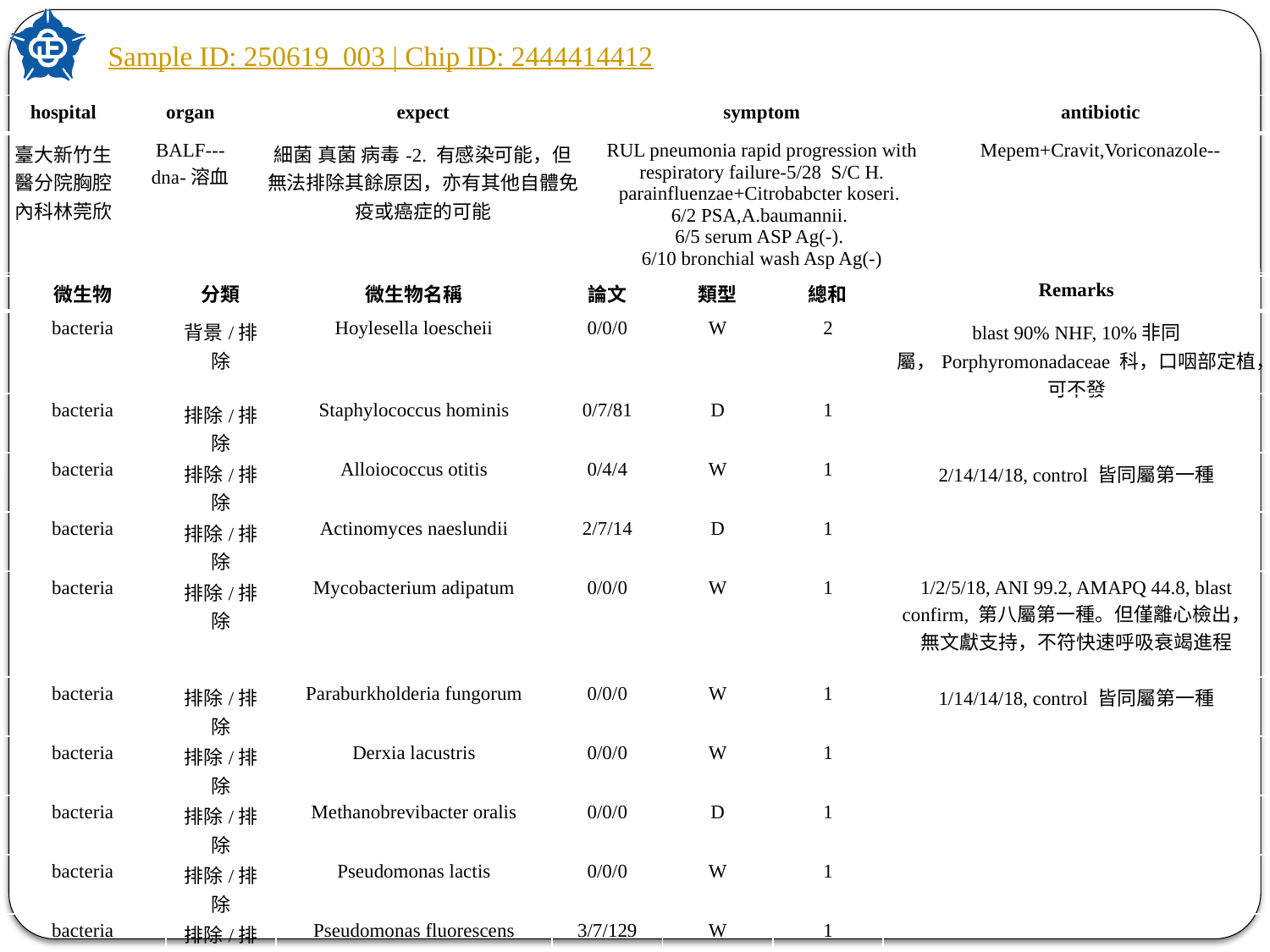

Sample ID: 250619_003 | Chip ID: 2444414412
| hospital | organ | expect | symptom | antibiotic |
| --- | --- | --- | --- | --- |
| 臺大新竹生醫分院胸腔內科林莞欣 | BALF---dna-溶血 | 細菌 真菌 病毒-2. 有感染可能，但無法排除其餘原因，亦有其他自體免疫或癌症的可能 | RUL pneumonia rapid progression with respiratory failure-5/28 S/C H. parainfluenzae+Citrobabcter koseri. 6/2 PSA,A.baumannii. 6/5 serum ASP Ag(-). 6/10 bronchial wash Asp Ag(-) | Mepem+Cravit,Voriconazole-- |
| 微生物 | 分類 | 微生物名稱 | 論文 | 類型 | 總和 | Remarks |
| --- | --- | --- | --- | --- | --- | --- |
| bacteria | 背景/排除 | Hoylesella loescheii | 0/0/0 | W | 2 | blast 90% NHF, 10%非同屬，Porphyromonadaceae 科，口咽部定植，可不發 |
| bacteria | 排除/排除 | Staphylococcus hominis | 0/7/81 | D | 1 |  |
| bacteria | 排除/排除 | Alloiococcus otitis | 0/4/4 | W | 1 | 2/14/14/18, control 皆同屬第一種 |
| bacteria | 排除/排除 | Actinomyces naeslundii | 2/7/14 | D | 1 |  |
| bacteria | 排除/排除 | Mycobacterium adipatum | 0/0/0 | W | 1 | 1/2/5/18, ANI 99.2, AMAPQ 44.8, blast confirm, 第八屬第一種。但僅離心檢出，無文獻支持，不符快速呼吸衰竭進程 |
| bacteria | 排除/排除 | Paraburkholderia fungorum | 0/0/0 | W | 1 | 1/14/14/18, control 皆同屬第一種 |
| bacteria | 排除/排除 | Derxia lacustris | 0/0/0 | W | 1 |  |
| bacteria | 排除/排除 | Methanobrevibacter oralis | 0/0/0 | D | 1 |  |
| bacteria | 排除/排除 | Pseudomonas lactis | 0/0/0 | W | 1 |  |
| bacteria | 排除/排除 | Pseudomonas fluorescens | 3/7/129 | W | 1 |  |
| bacteria | 排除/排除 | Veillonella parvula | 3/7/20 | D | 1 |  |
| bacteria | 排除/排除 | Bradyrhizobium cosmicum | 0/0/0 | W | 1 |  |
| bacteria | 未定/排除 | Acinetobacter johnsonii | 2/7/11 | M | 1 | ＰＣ／ＮＣ皆同屬第一種 |
| bacteria | 未定/排除 | Ralstonia insidiosa | 1/2/2 | M | 1 | 1/15/15/18 |
| bacteria | 排除/排除 | Psychrobacter luti | 0/0/0 | W | 1 |  |
| fungi | 排除/排除 | Malassezia globosa | 1/1/1 | D | 1 |  |